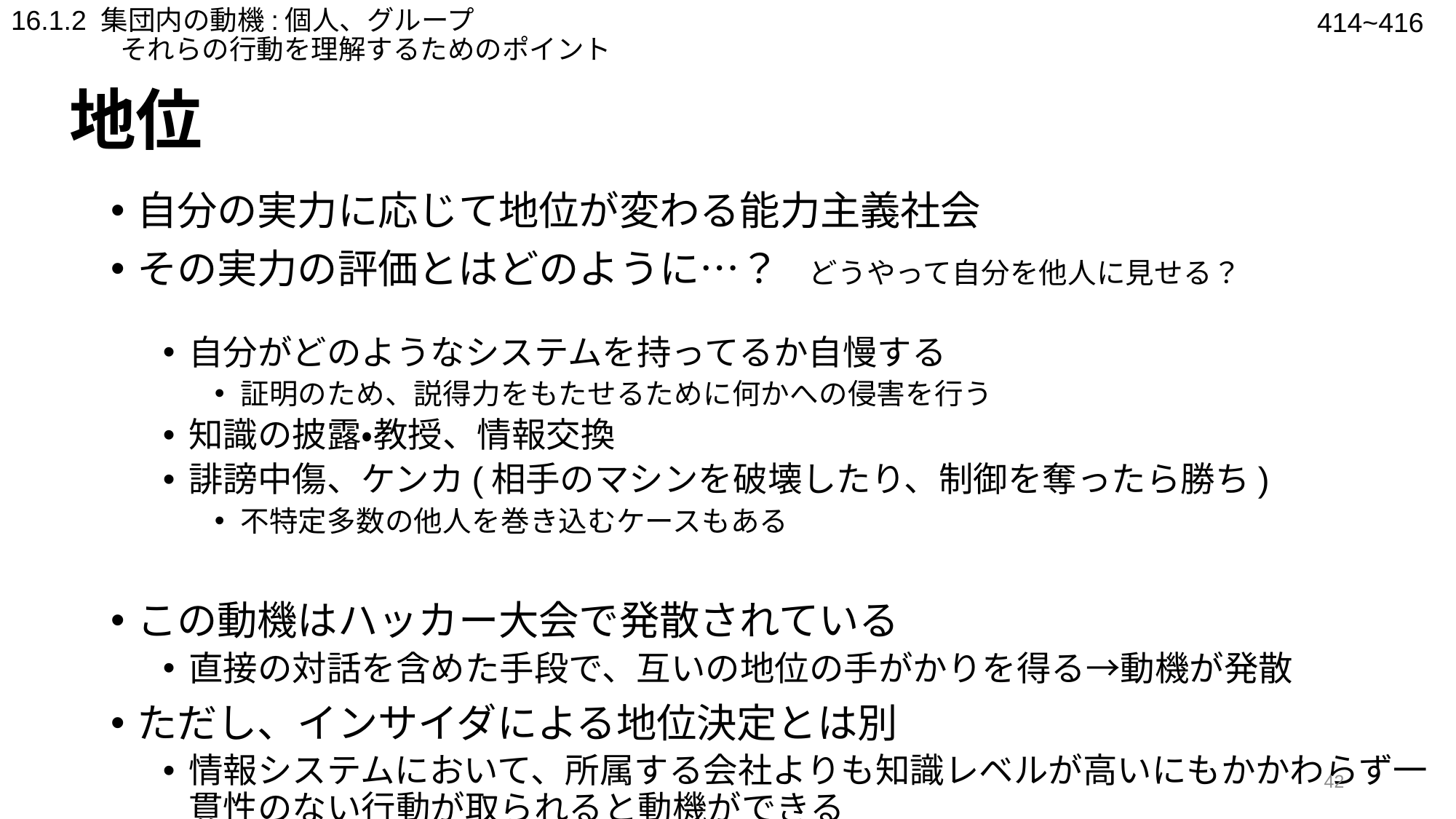

414~416
# 16.1.2 集団内の動機:個人、グループ それらの行動を理解するためのポイント
地位
自分の実力に応じて地位が変わる能力主義社会
その実力の評価とはどのように…？　どうやって自分を他人に見せる？

自分がどのようなシステムを持ってるか自慢する
証明のため、説得力をもたせるために何かへの侵害を行う
知識の披露・教授、情報交換
誹謗中傷、ケンカ(相手のマシンを破壊したり、制御を奪ったら勝ち)
不特定多数の他人を巻き込むケースもある

この動機はハッカー大会で発散されている
直接の対話を含めた手段で、互いの地位の手がかりを得る→動機が発散
ただし、インサイダによる地位決定とは別
情報システムにおいて、所属する会社よりも知識レベルが高いにもかかわらず一貫性のない行動が取られると動機ができる

42